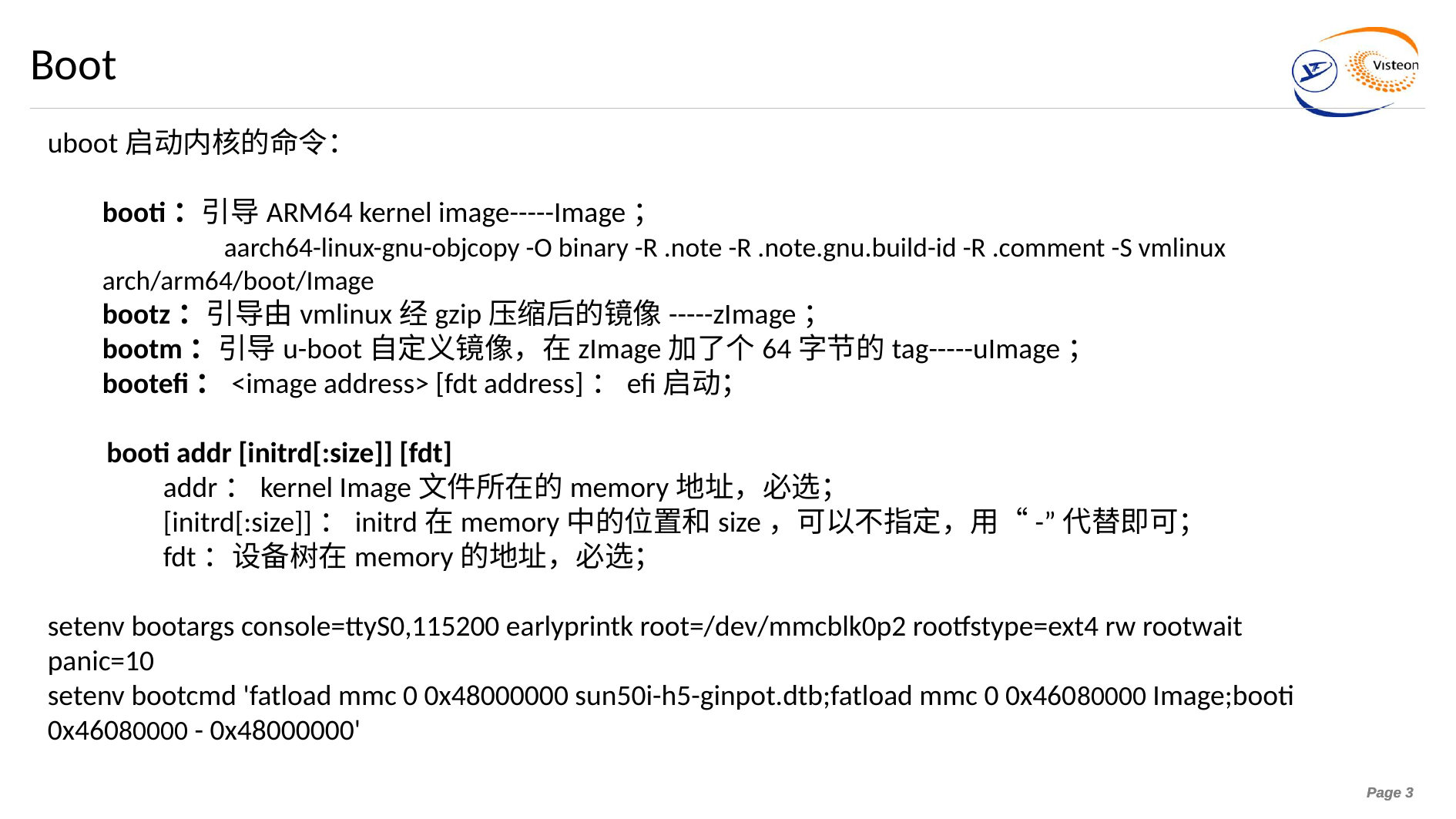

Boot
uboot启动内核的命令：

booti：引导ARM64 kernel image-----Image；
	 aarch64-linux-gnu-objcopy -O binary -R .note -R .note.gnu.build-id -R .comment -S vmlinux arch/arm64/boot/Image
bootz：引导由vmlinux经gzip压缩后的镜像-----zImage；
bootm：引导u-boot自定义镜像，在zImage加了个64字节的tag-----uImage；
bootefi：<image address> [fdt address]：efi启动；

         booti addr [initrd[:size]] [fdt]
	addr：kernel Image文件所在的memory地址，必选；
	[initrd[:size]]：initrd在memory中的位置和size，可以不指定，用“-”代替即可；
	fdt：设备树在memory的地址，必选；

setenv bootargs console=ttyS0,115200 earlyprintk root=/dev/mmcblk0p2 rootfstype=ext4 rw rootwait panic=10
setenv bootcmd 'fatload mmc 0 0x48000000 sun50i-h5-ginpot.dtb;fatload mmc 0 0x46080000 Image;booti 0x46080000 - 0x48000000'